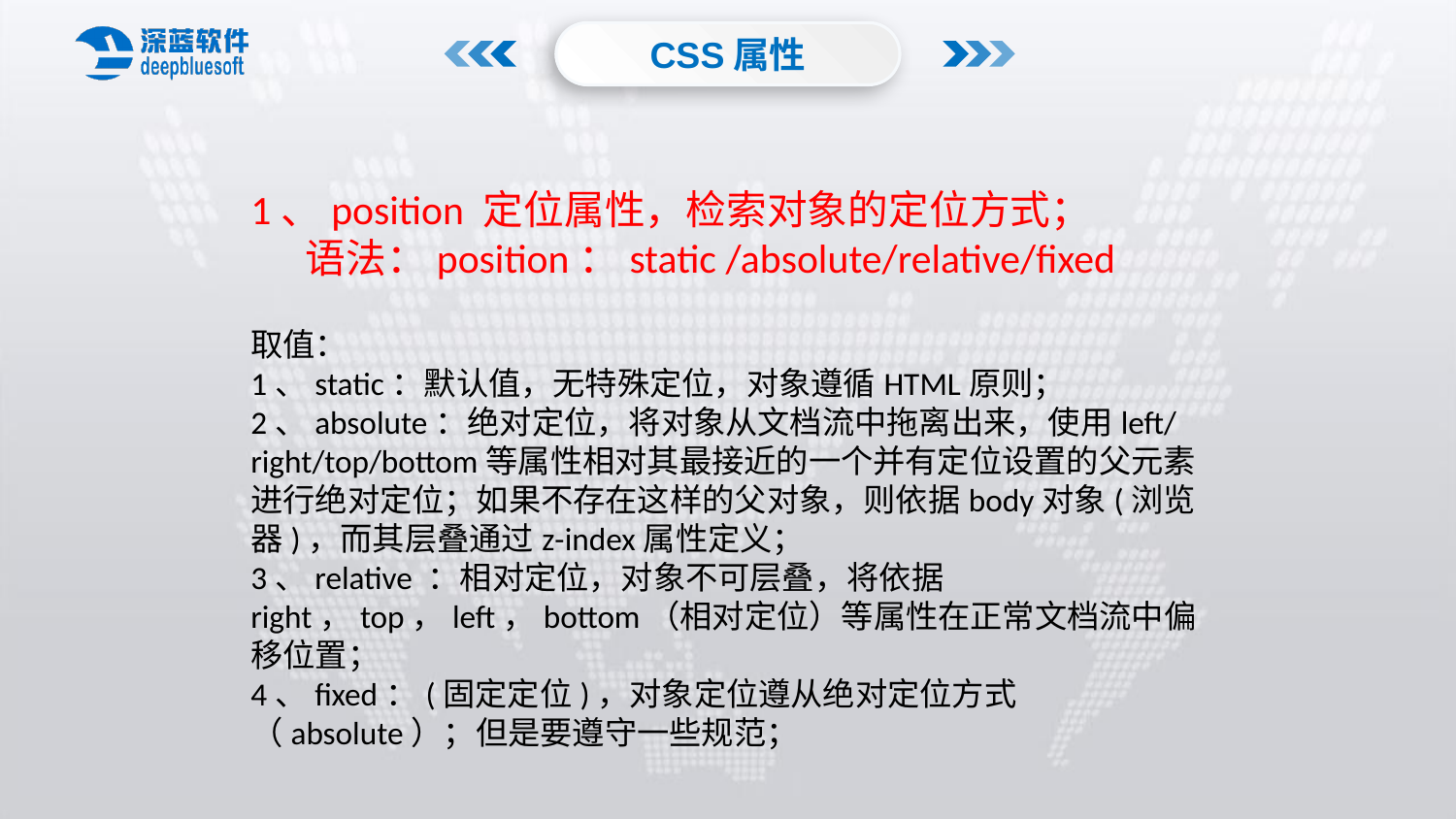

CSS属性

1、position 定位属性，检索对象的定位方式；
     语法：position：static /absolute/relative/fixed

取值：
1、static：默认值，无特殊定位，对象遵循HTML原则；
2、absolute：绝对定位，将对象从文档流中拖离出来，使用left/right/top/bottom等属性相对其最接近的一个并有定位设置的父元素进行绝对定位；如果不存在这样的父对象，则依据body对象(浏览器)，而其层叠通过z-index属性定义；
3、relative ：相对定位，对象不可层叠，将依据right，top，left，bottom（相对定位）等属性在正常文档流中偏移位置；
4、fixed：(固定定位)，对象定位遵从绝对定位方式（absolute）；但是要遵守一些规范；